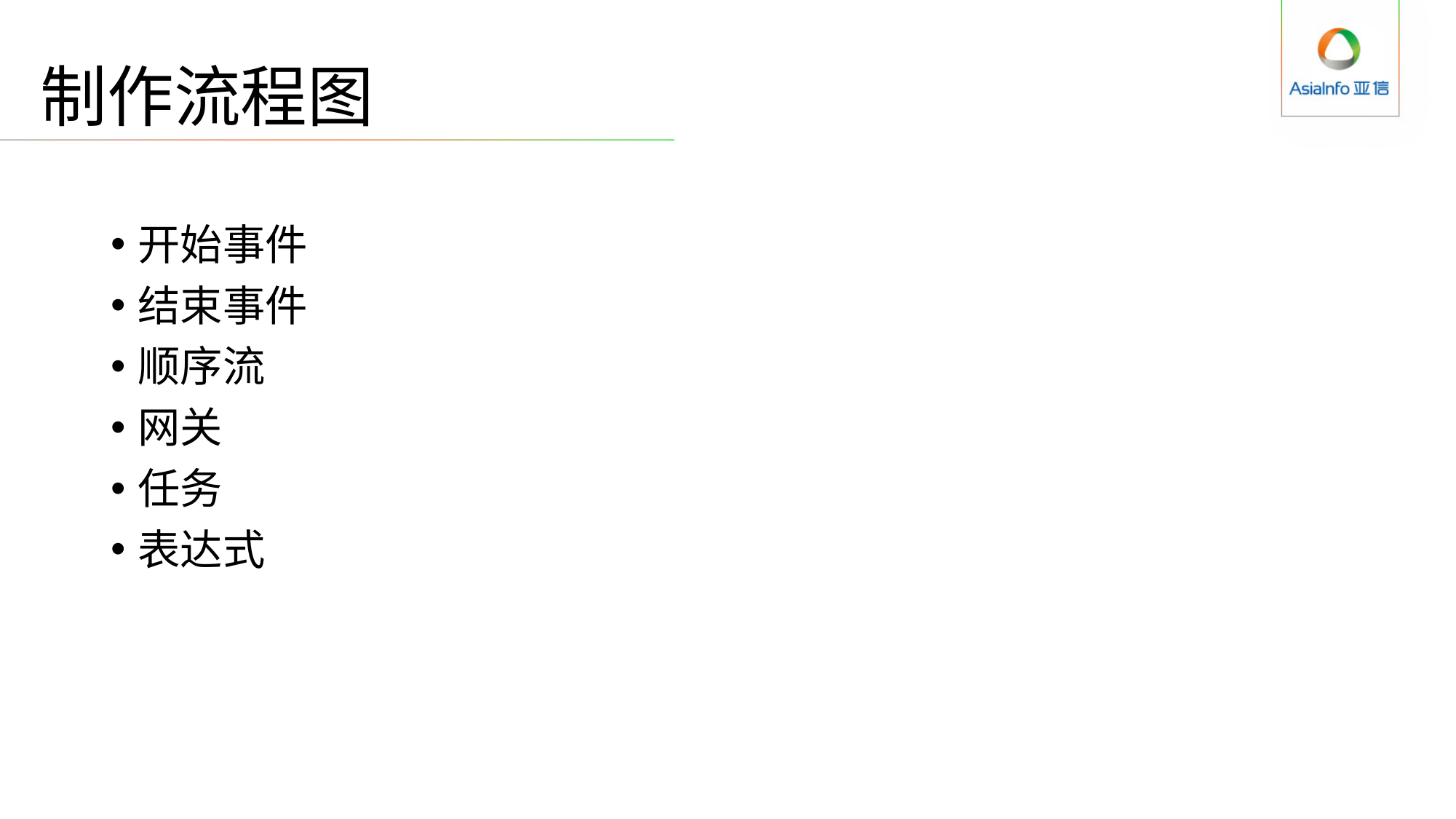

# 制作流程图
开始事件
结束事件
顺序流
网关
任务
表达式